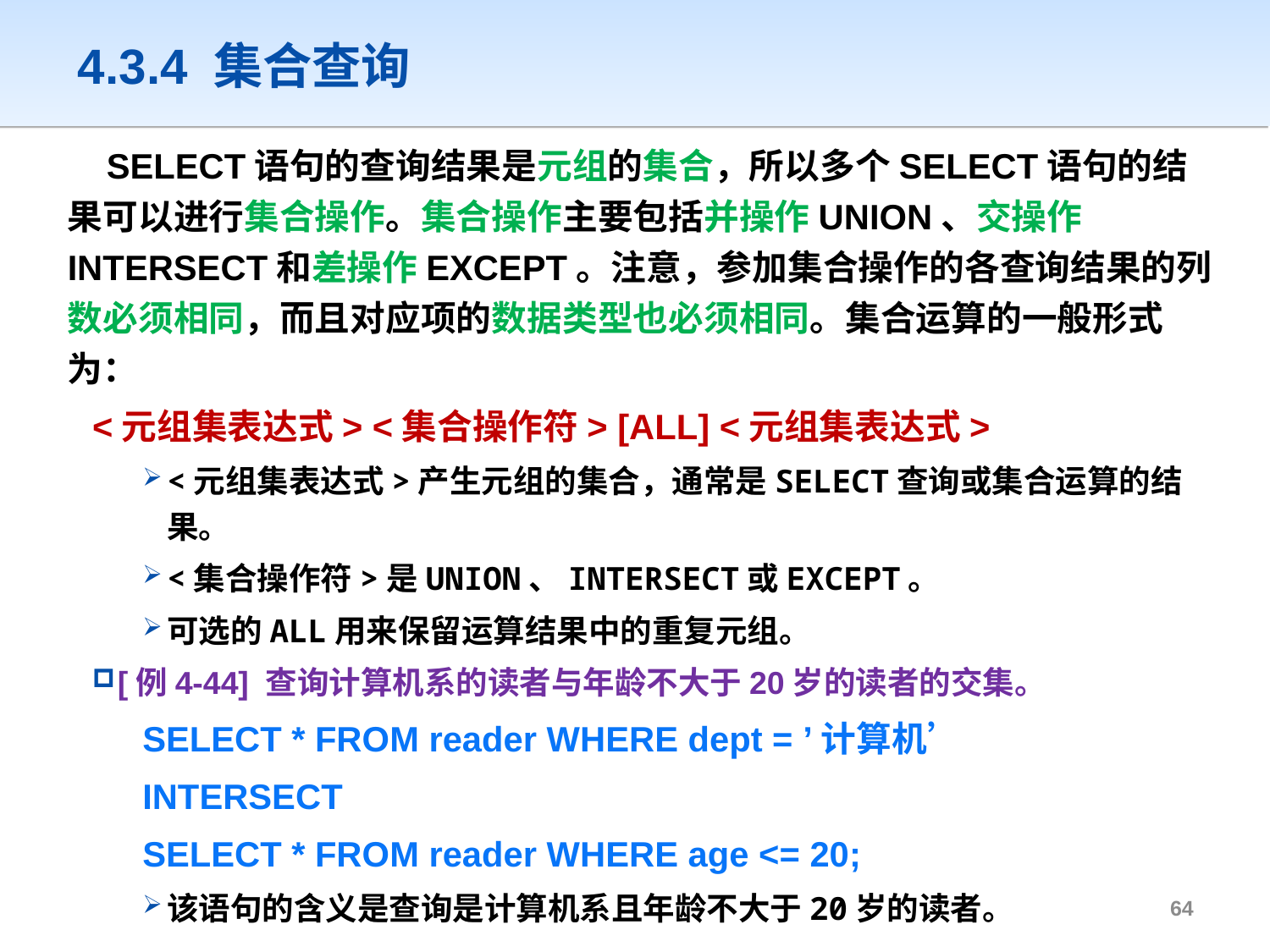

# 4.3.4 集合查询
	    SELECT语句的查询结果是元组的集合，所以多个SELECT语句的结果可以进行集合操作。集合操作主要包括并操作UNION、交操作INTERSECT和差操作EXCEPT。注意，参加集合操作的各查询结果的列数必须相同，而且对应项的数据类型也必须相同。集合运算的一般形式为：
<元组集表达式> <集合操作符> [ALL] <元组集表达式>
<元组集表达式>产生元组的集合，通常是SELECT查询或集合运算的结果。
<集合操作符>是UNION、INTERSECT或EXCEPT。
可选的ALL用来保留运算结果中的重复元组。
[例4-44] 查询计算机系的读者与年龄不大于20岁的读者的交集。
SELECT * FROM reader WHERE dept = ’计算机’
INTERSECT
SELECT * FROM reader WHERE age <= 20;
该语句的含义是查询是计算机系且年龄不大于20岁的读者。

64